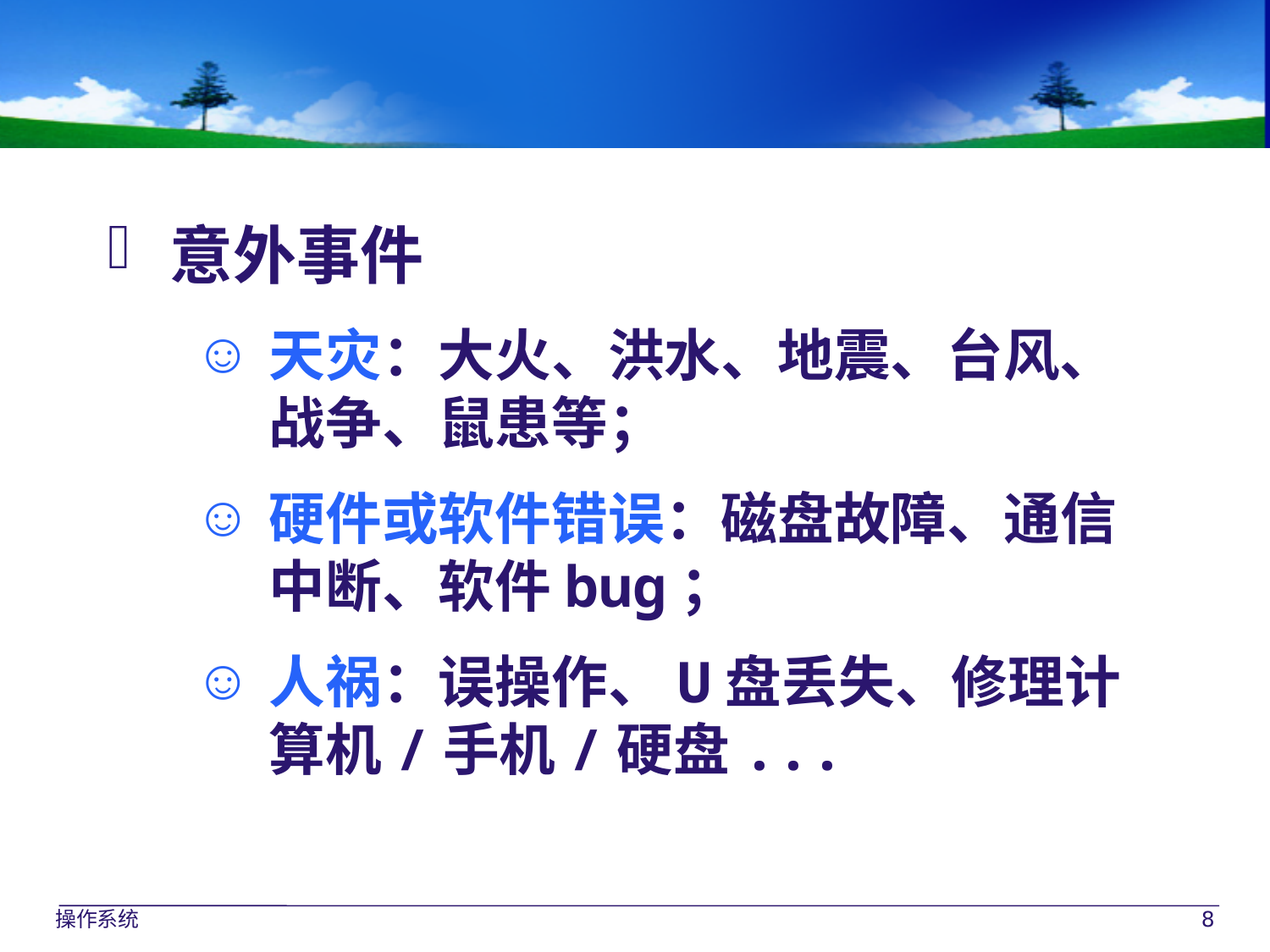

意外事件
天灾：大火、洪水、地震、台风、战争、鼠患等；
硬件或软件错误：磁盘故障、通信中断、软件bug；
人祸：误操作、U盘丢失、修理计算机/手机/硬盘...
操作系统
8